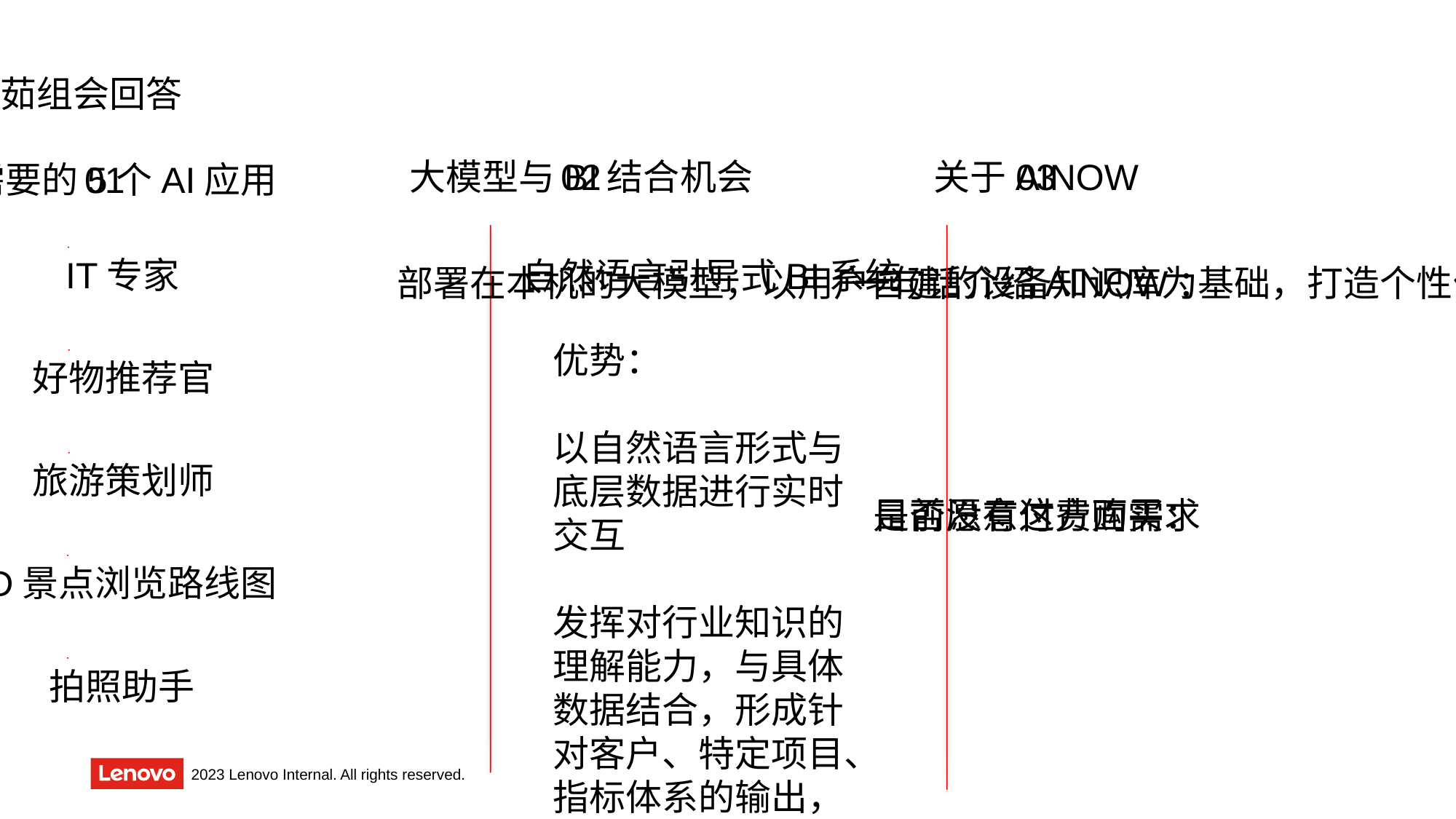

卜世茹组会回答
02
03
大模型与BI结合机会
关于AINOW
01
最需要的5个AI应用

IT专家

自然语言引导式BI系统
一句话介绍AINOW：

部署在本机的大模型，以用户自建的设备知识库为基础，打造个性化的互动体验
优势：

以自然语言形式与底层数据进行实时交互

发挥对行业知识的理解能力，与具体数据结合，形成针对客户、特定项目、指标体系的输出，快速响应新需求
好物推荐官

旅游策划师

是否愿意付费购买：
目前没有这方面需求
3D景点浏览路线图

拍照助手